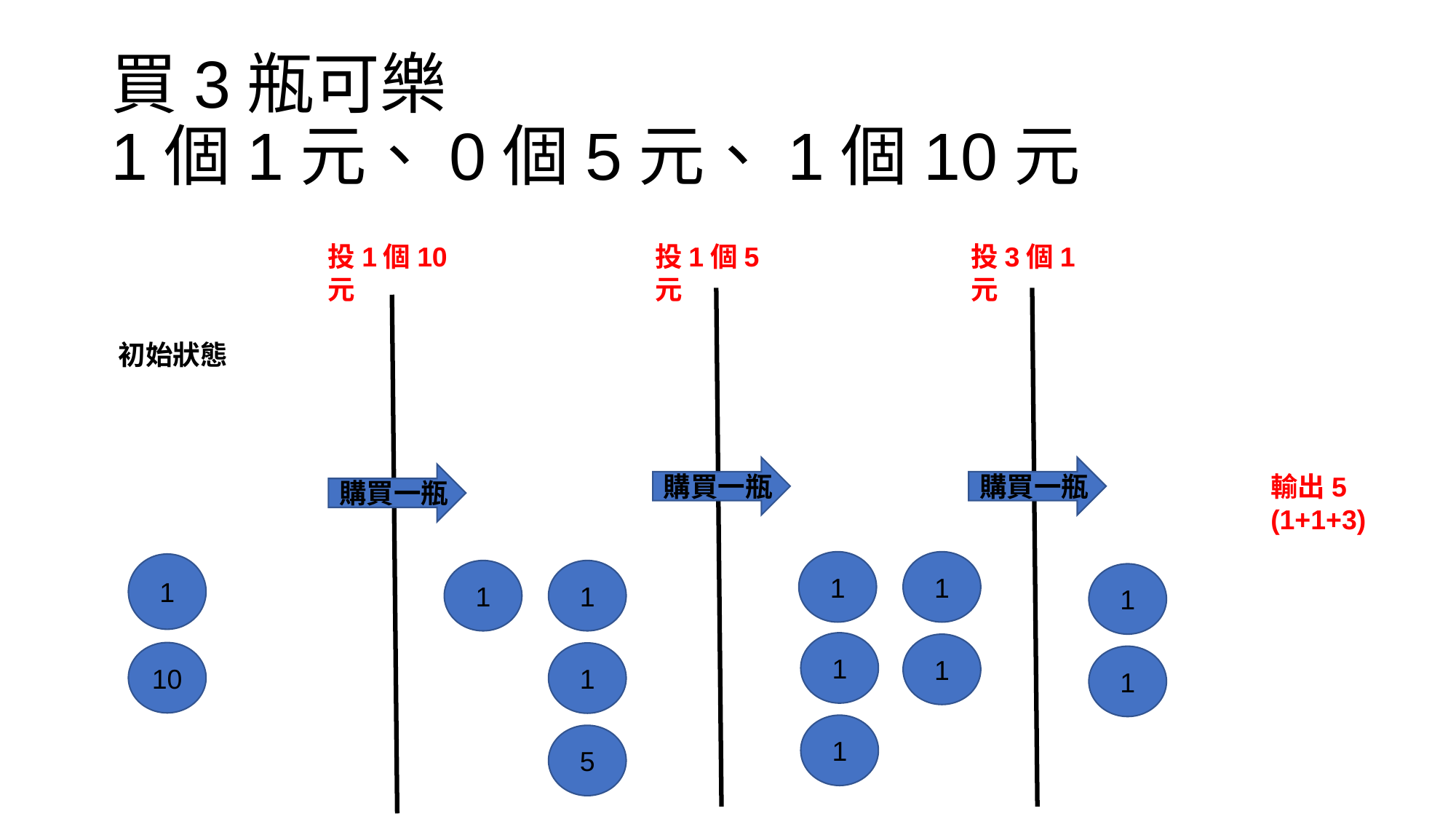

# 買3瓶可樂 1個1元、0個5元、1個10元
投1個10元
投1個5元
投3個1元
初始狀態

購買一瓶

購買一瓶
輸出5
(1+1+3)

購買一瓶
1
1
1
1
1
1
1
1
10
1
1
1
5